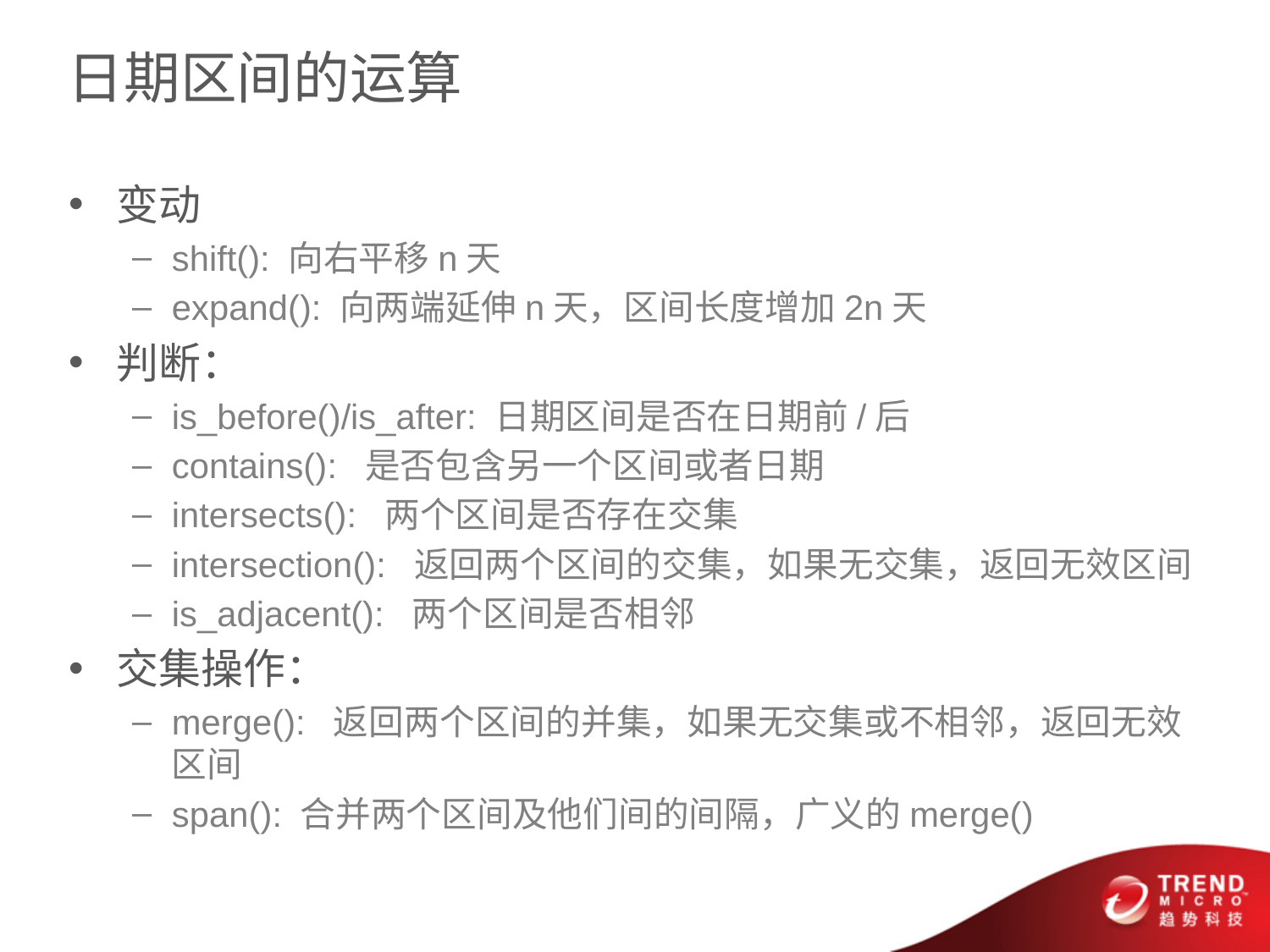

# 日期区间的运算
变动
shift(): 向右平移n天
expand(): 向两端延伸n天，区间长度增加2n天
判断：
is_before()/is_after: 日期区间是否在日期前/后
contains():  是否包含另一个区间或者日期
intersects():  两个区间是否存在交集
intersection():  返回两个区间的交集，如果无交集，返回无效区间
is_adjacent():  两个区间是否相邻
交集操作：
merge():  返回两个区间的并集，如果无交集或不相邻，返回无效区间
span(): 合并两个区间及他们间的间隔，广义的merge()